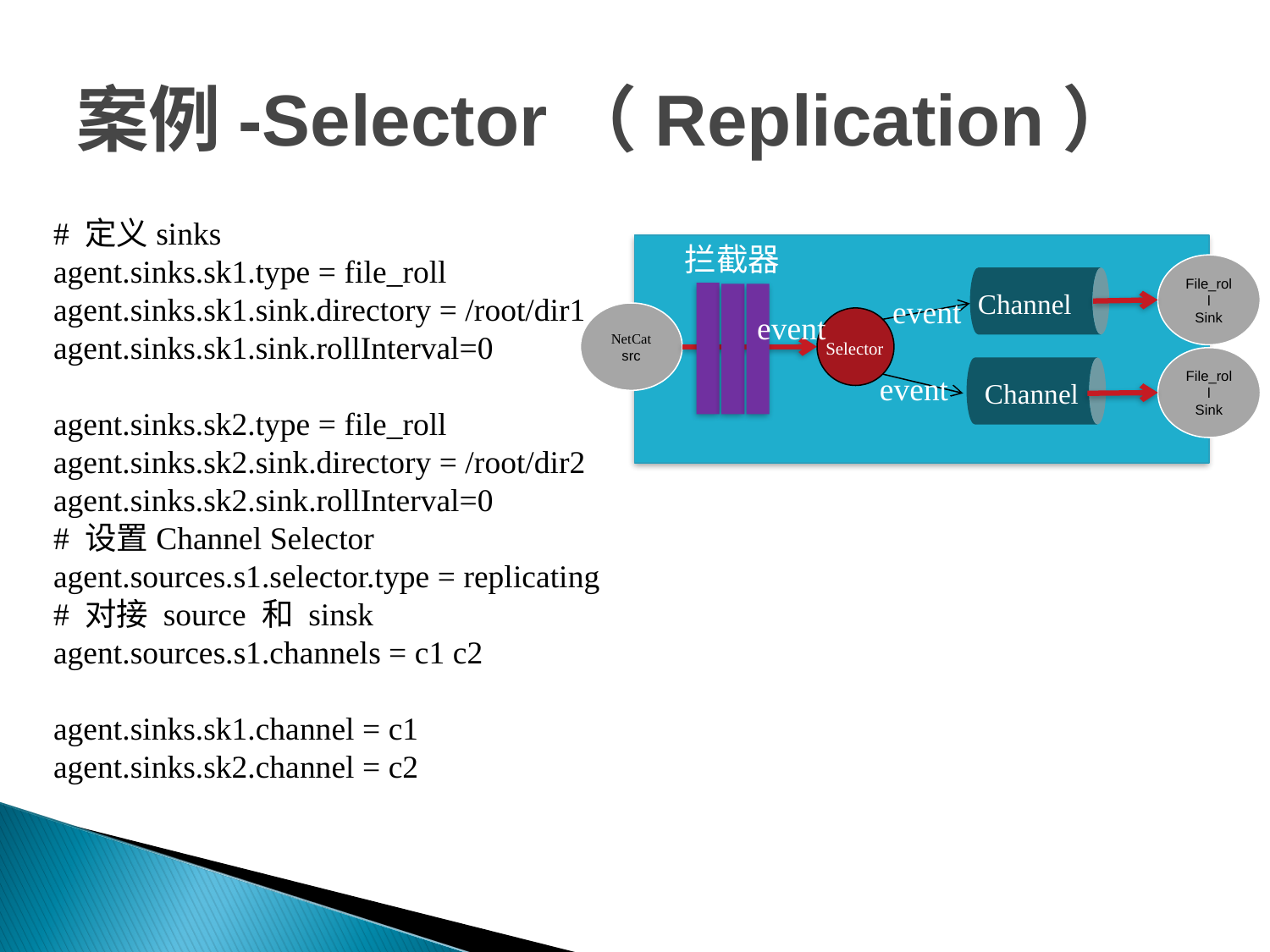

# 案例-Selector（Replication）
# 定义sinks
agent.sinks.sk1.type = file_roll
agent.sinks.sk1.sink.directory = /root/dir1
agent.sinks.sk1.sink.rollInterval=0

agent.sinks.sk2.type = file_roll
agent.sinks.sk2.sink.directory = /root/dir2
agent.sinks.sk2.sink.rollInterval=0
# 设置Channel Selector
agent.sources.s1.selector.type = replicating
# 对接 source 和 sinsk
agent.sources.s1.channels = c1 c2

agent.sinks.sk1.channel = c1
agent.sinks.sk2.channel = c2
拦截器

File_roll
Sink
Channel
NetCat
src

File_roll
Sink
Channel
event
event
Selector
event